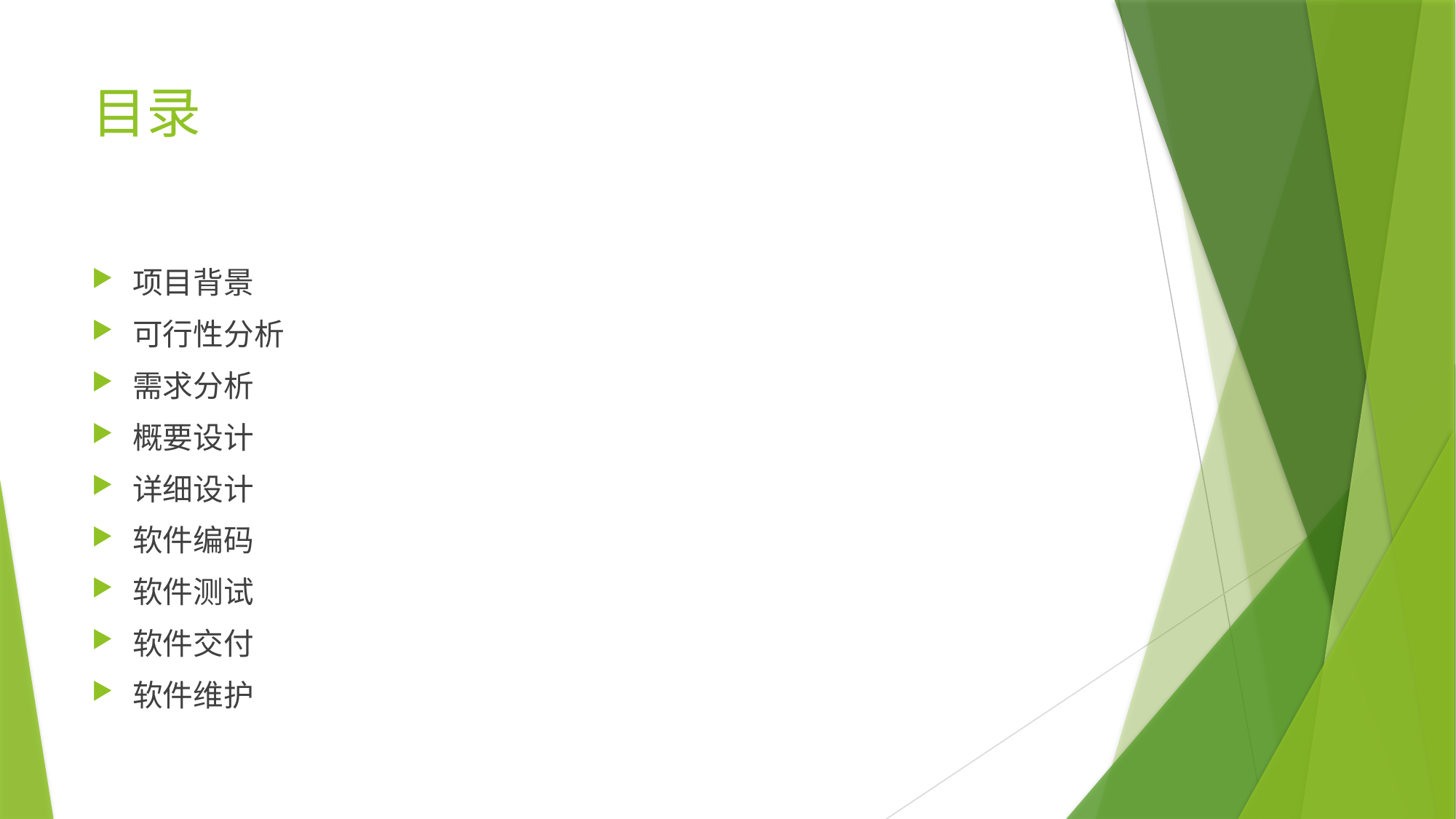

# 目录
项目背景
可行性分析
需求分析
概要设计
详细设计
软件编码
软件测试
软件交付
软件维护